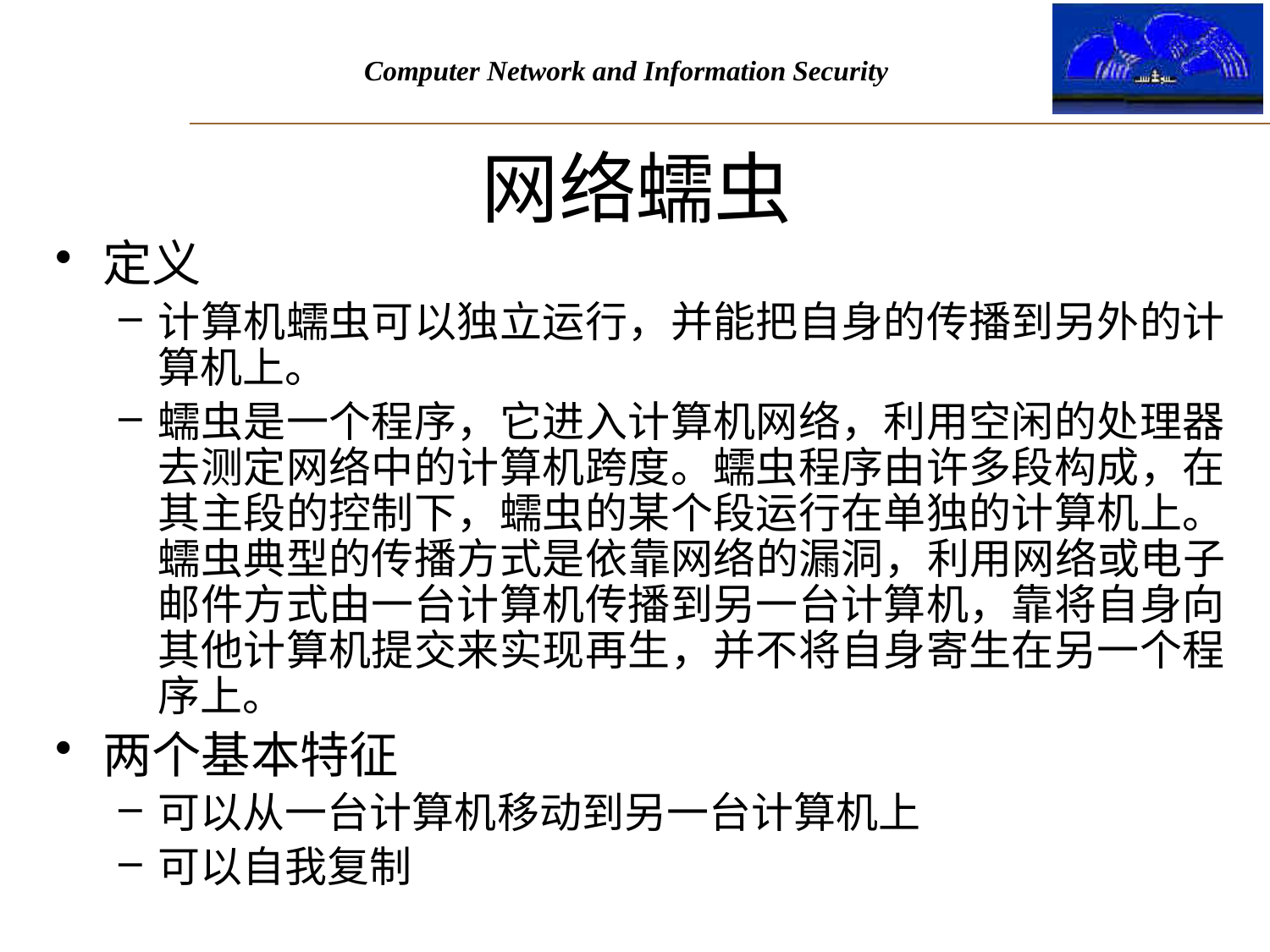

# 网络蠕虫
定义
计算机蠕虫可以独立运行，并能把自身的传播到另外的计算机上。
蠕虫是一个程序，它进入计算机网络，利用空闲的处理器去测定网络中的计算机跨度。蠕虫程序由许多段构成，在其主段的控制下，蠕虫的某个段运行在单独的计算机上。蠕虫典型的传播方式是依靠网络的漏洞，利用网络或电子邮件方式由一台计算机传播到另一台计算机，靠将自身向其他计算机提交来实现再生，并不将自身寄生在另一个程序上。
两个基本特征
可以从一台计算机移动到另一台计算机上
可以自我复制